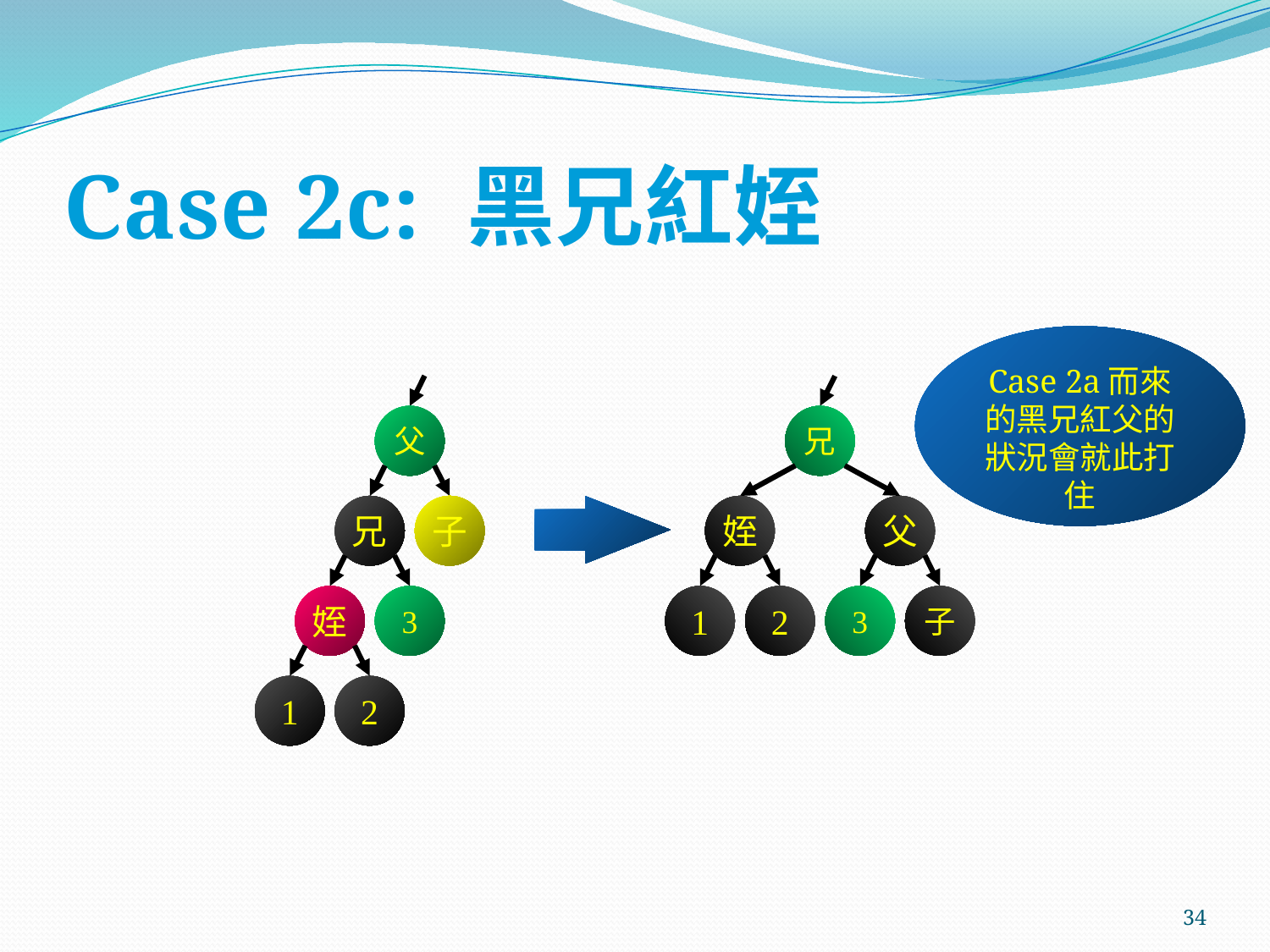

# Case 2c: 黑兄紅姪
Case 2a而來的黑兄紅父的狀況會就此打住
父
兄
兄
子
姪
父

姪
3
1
2
3
子
1
2
34